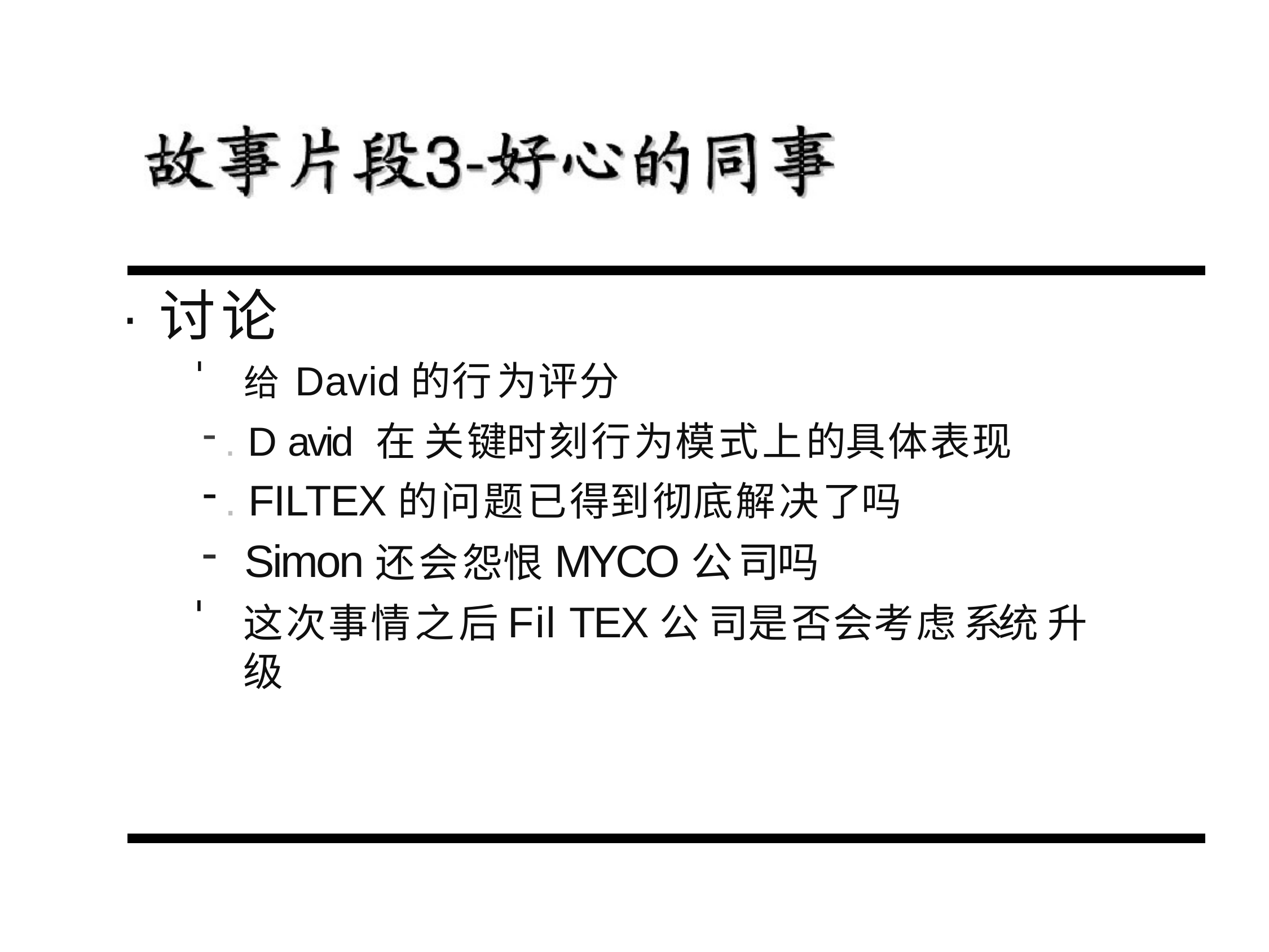

# ·讨论
给David的行为评分
. D avid 在 关键时刻行为模式上的具体表现
. FILTEX的问题已得到彻底解决了吗
Simon还会怨恨MYCO公司吗
这次事情之后Fil TEX公 司是否会考虑系统 升 级